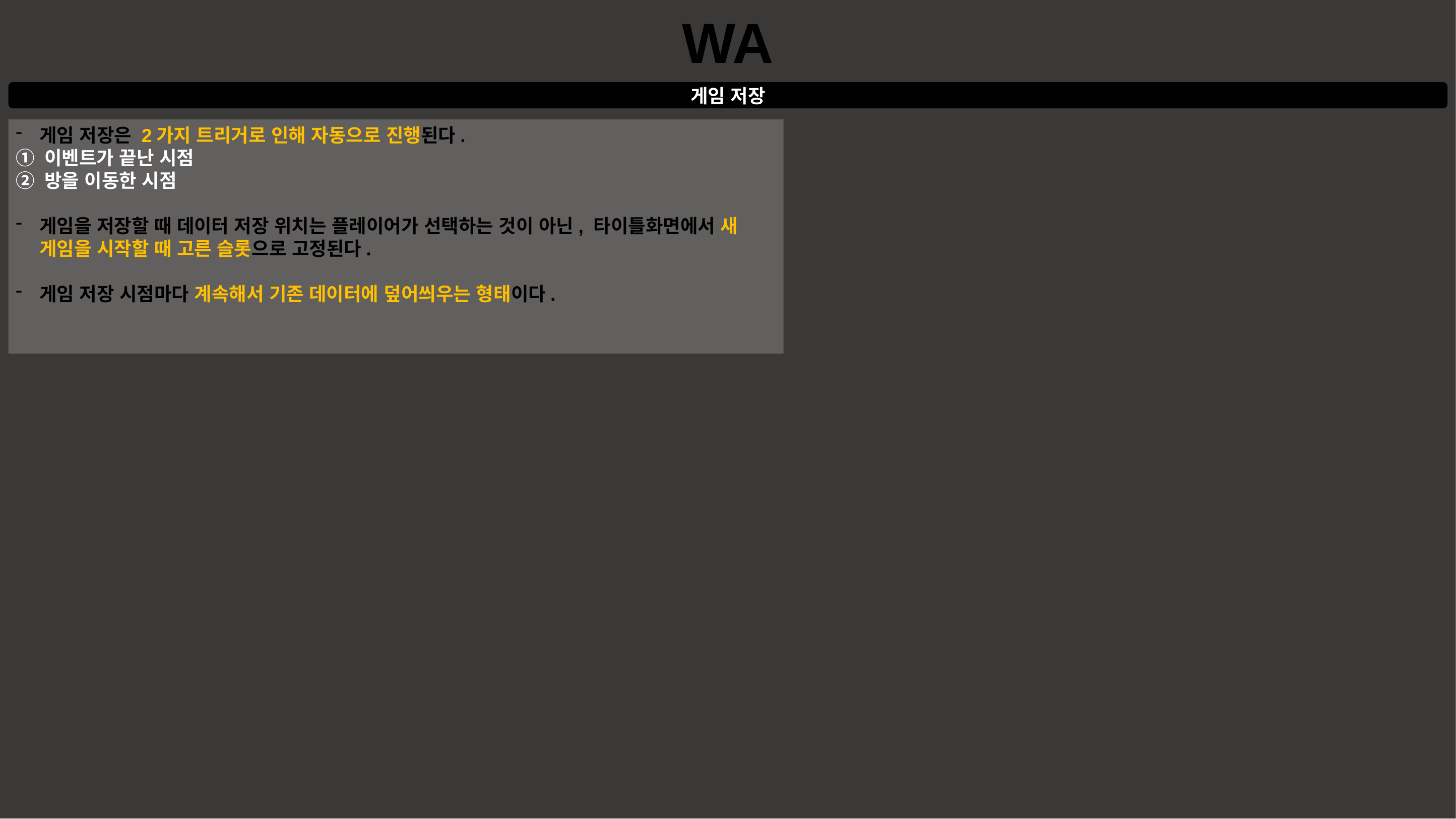

WA
게임 저장
게임 저장은 2가지 트리거로 인해 자동으로 진행된다.
① 이벤트가 끝난 시점
② 방을 이동한 시점

게임을 저장할 때 데이터 저장 위치는 플레이어가 선택하는 것이 아닌, 타이틀화면에서 새 게임을 시작할 때 고른 슬롯으로 고정된다.

게임 저장 시점마다 계속해서 기존 데이터에 덮어씌우는 형태이다.